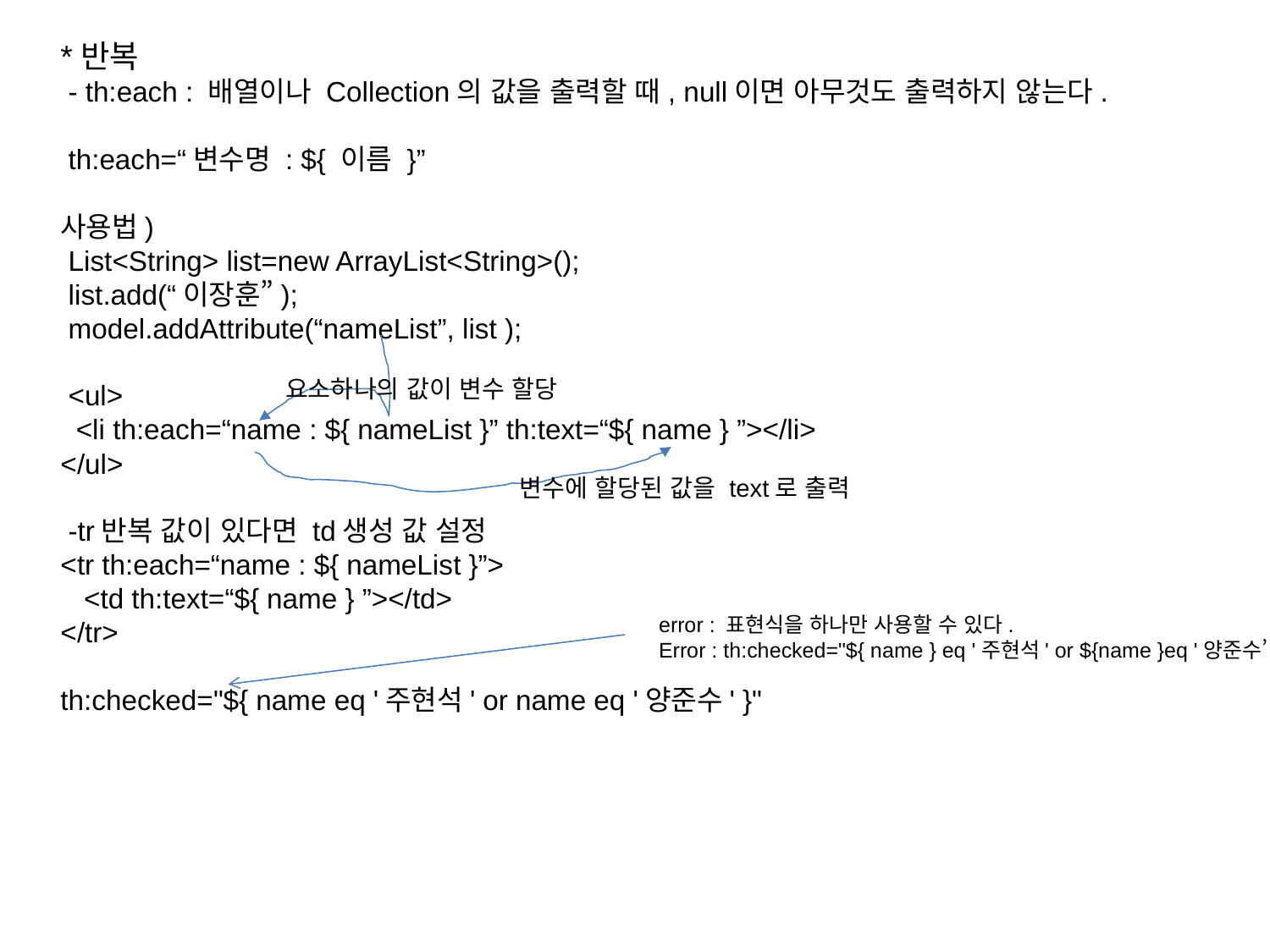

*반복
 - th:each : 배열이나 Collection의 값을 출력할 때, null이면 아무것도 출력하지 않는다.

 th:each=“변수명 : ${ 이름 }”

사용법)
 List<String> list=new ArrayList<String>();
 list.add(“이장훈”);
 model.addAttribute(“nameList”, list );

 <ul>
  <li th:each=“name : ${ nameList }” th:text=“${ name } ”></li>
</ul>

 -tr반복 값이 있다면 td생성 값 설정
<tr th:each=“name : ${ nameList }”>
   <td th:text=“${ name } ”></td>
</tr>

th:checked="${ name eq '주현석' or name eq '양준수' }"

요소하나의 값이 변수 할당

변수에 할당된 값을 text로 출력
error : 표현식을 하나만 사용할 수 있다.
Error : th:checked="${ name } eq '주현석' or ${name }eq '양준수’ "